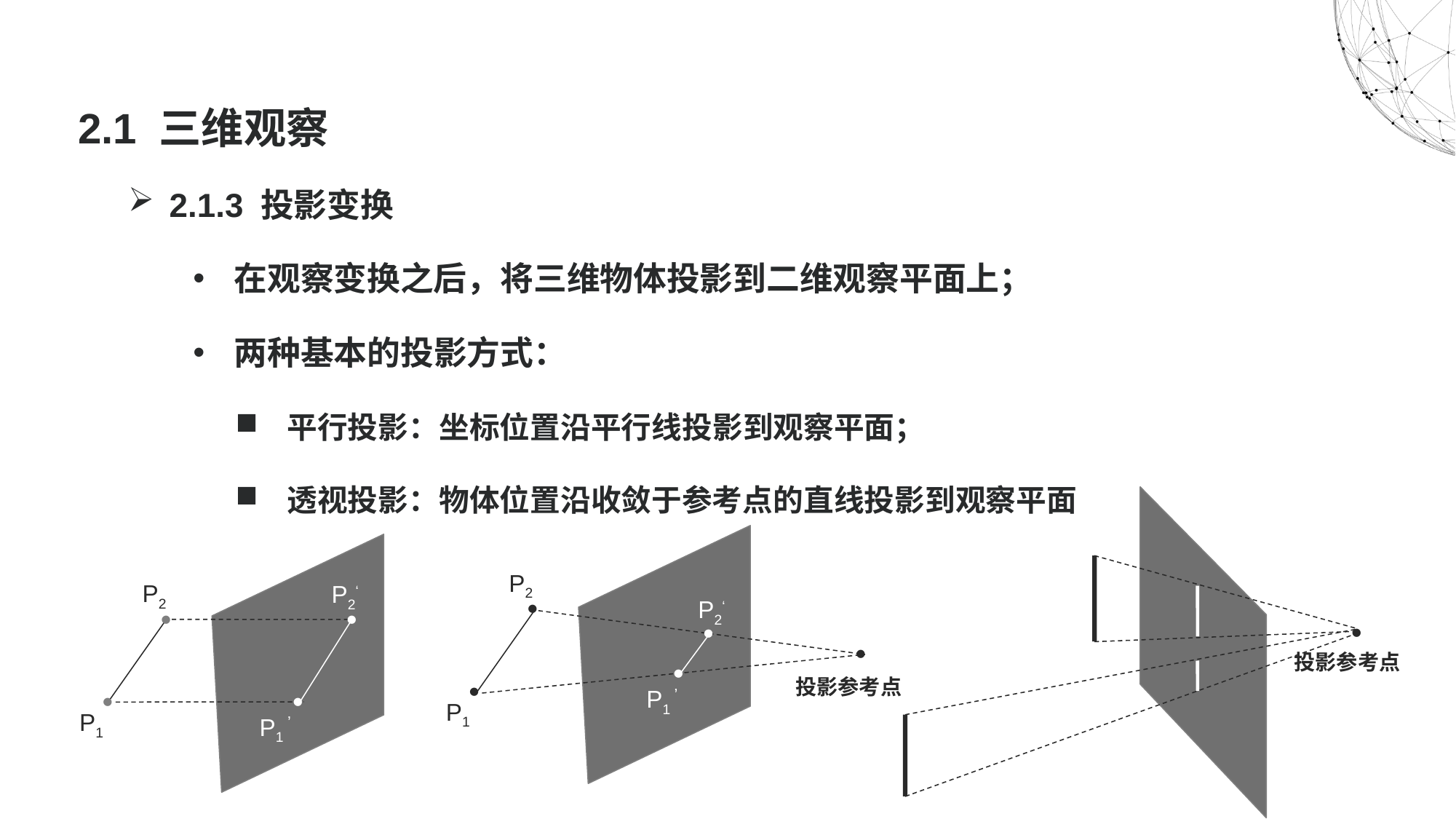

# 2.1 三维观察
2.1.3 投影变换
在观察变换之后，将三维物体投影到二维观察平面上；
两种基本的投影方式：
平行投影：坐标位置沿平行线投影到观察平面；
透视投影：物体位置沿收敛于参考点的直线投影到观察平面

P2
•

•
P1
P2
•

•
P1
P2‘
•

•
P1 ’

P2‘
•

•
P1 ’

•
投影参考点

•
投影参考点